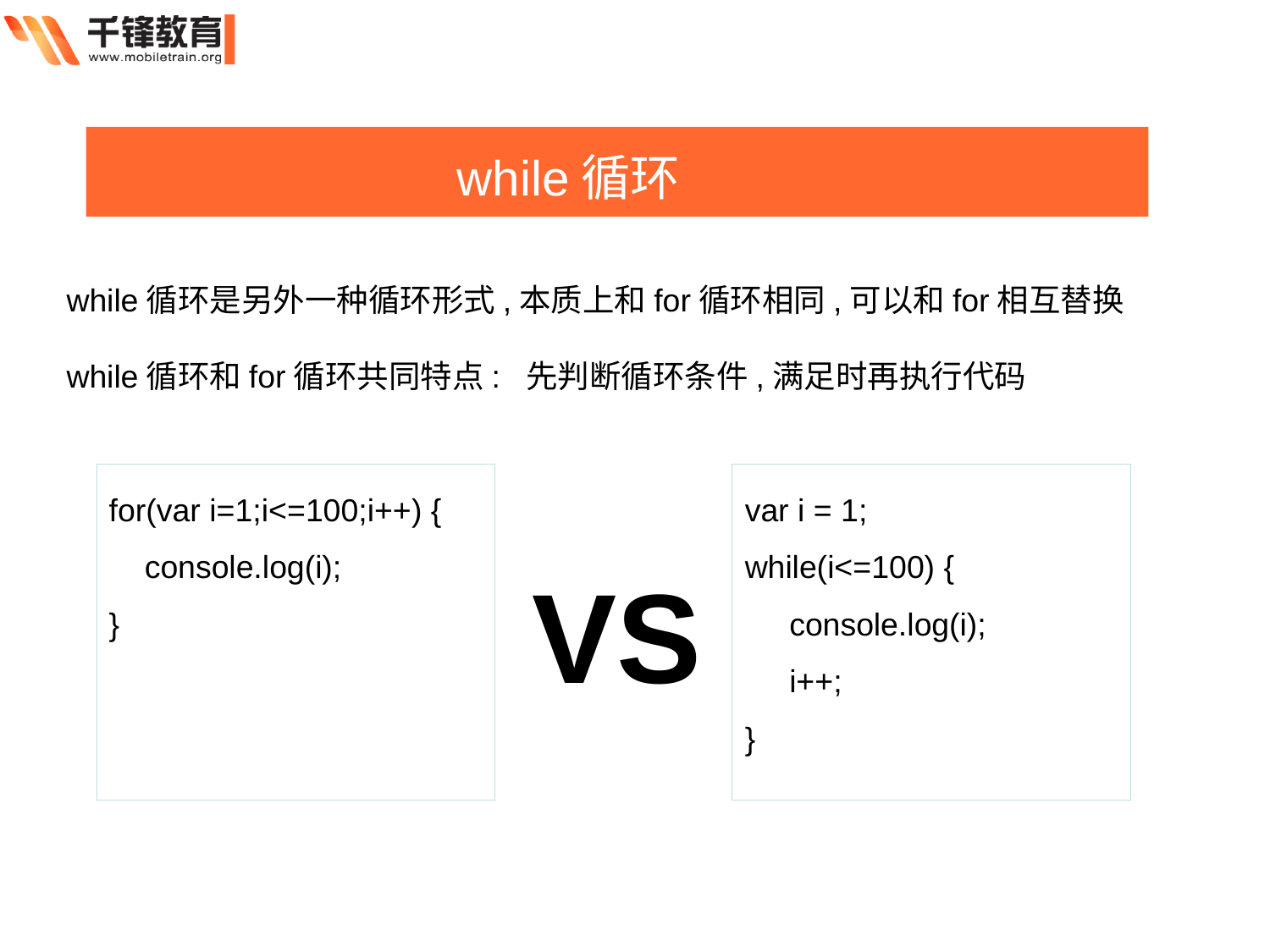

while循环
while循环是另外一种循环形式,本质上和for循环相同,可以和for相互替换

while循环和for循环共同特点:  先判断循环条件,满足时再执行代码
for(var i=1;i<=100;i++) {
    console.log(i);
}

var i = 1;
while(i<=100) {
     console.log(i);
     i++;
}

VS